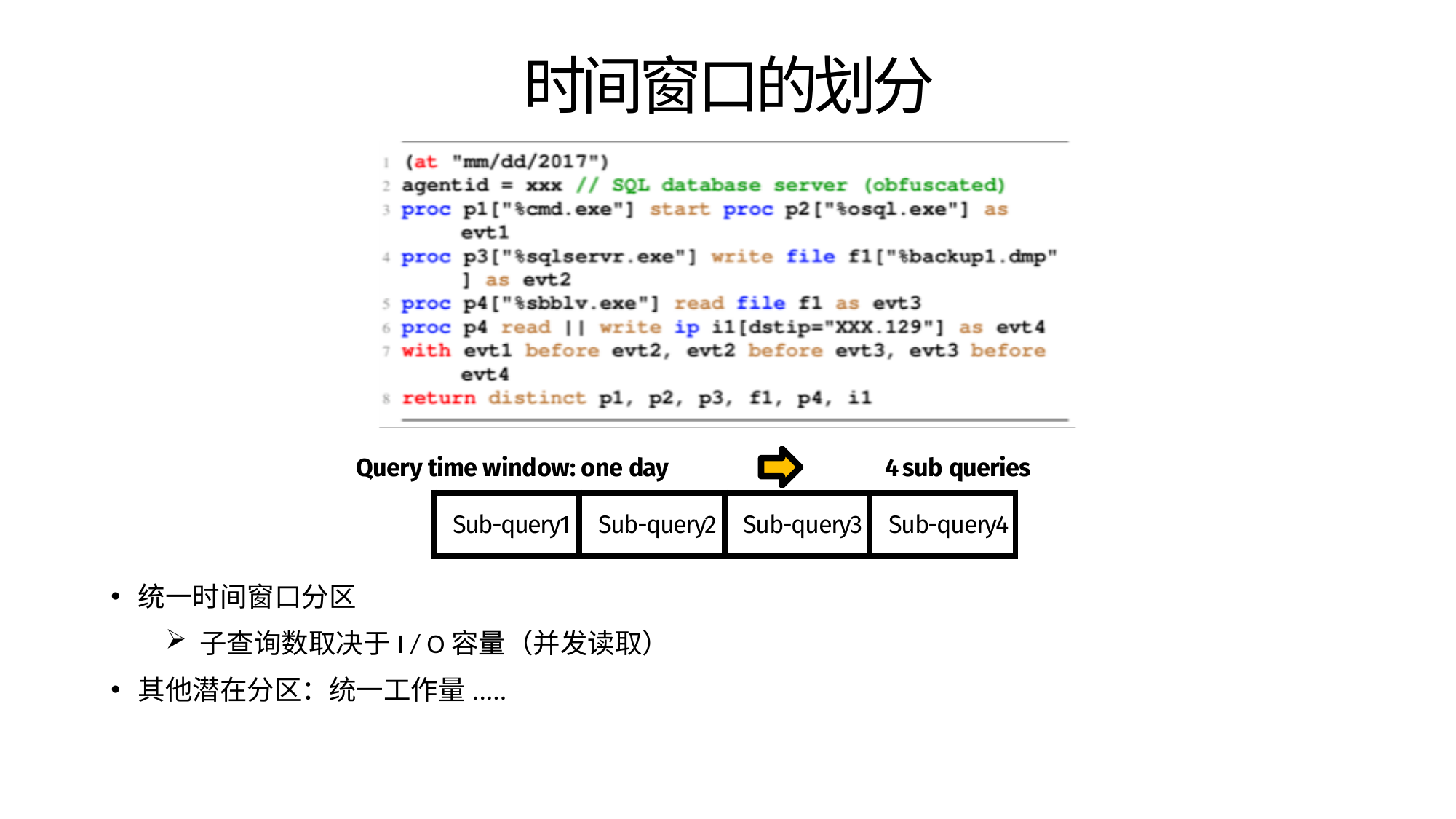

# 时间窗口的划分

Query time window: one day
4 sub queries
| Sub-query1 | Sub-query2 | Sub-query3 | Sub-query4 |
| --- | --- | --- | --- |
统一时间窗口分区
子查询数取决于I / O容量（并发读取）
其他潜在分区：统一工作量.....